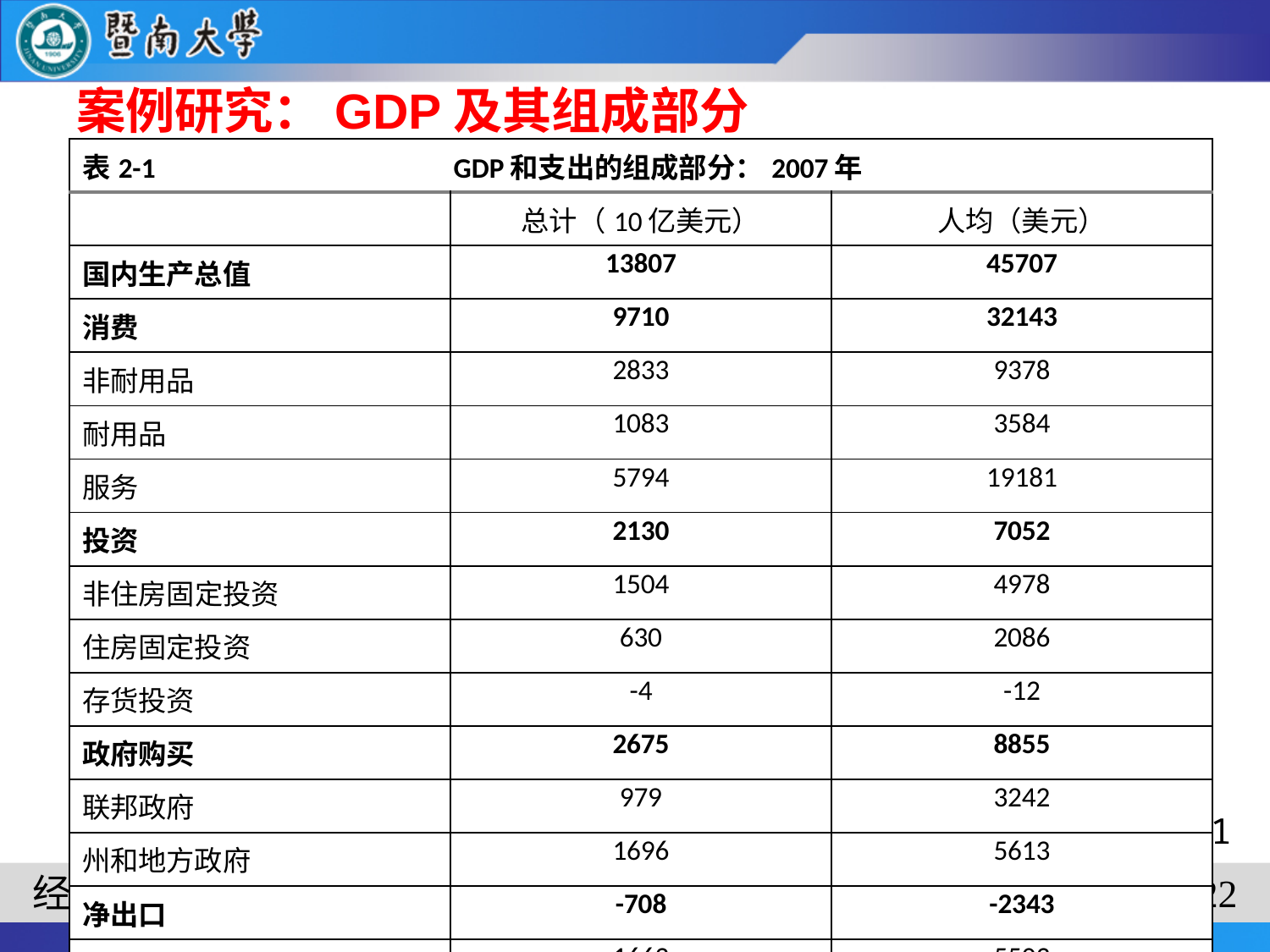

# 案例研究：GDP及其组成部分
| 表2-1 GDP和支出的组成部分：2007年 |  |  |
| --- | --- | --- |
|  | 总计（10亿美元） | 人均（美元） |
| 国内生产总值 | 13807 | 45707 |
| 消费 | 9710 | 32143 |
| 非耐用品 | 2833 | 9378 |
| 耐用品 | 1083 | 3584 |
| 服务 | 5794 | 19181 |
| 投资 | 2130 | 7052 |
| 非住房固定投资 | 1504 | 4978 |
| 住房固定投资 | 630 | 2086 |
| 存货投资 | -4 | -12 |
| 政府购买 | 2675 | 8855 |
| 联邦政府 | 979 | 3242 |
| 州和地方政府 | 1696 | 5613 |
| 净出口 | -708 | -2343 |
| 出口 | 1662 | 5503 |
| 进口 | 2370 | 7846 |

21